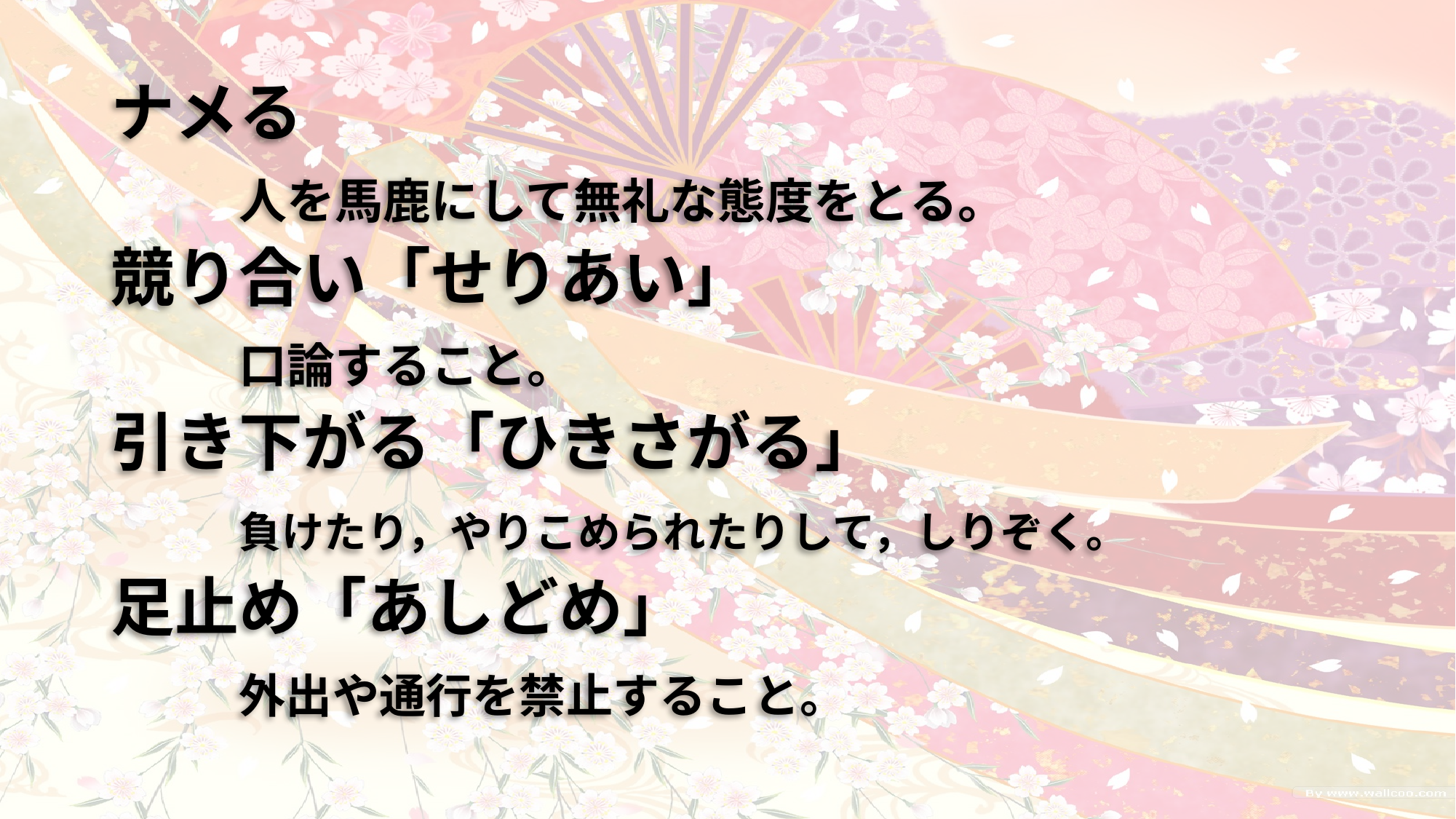

ナメる
　　人を馬鹿にして無礼な態度をとる。
競り合い「せりあい」
　　口論すること。
引き下がる「ひきさがる」
　　負けたり，やりこめられたりして，しりぞく。
足止め「あしどめ」
　　外出や通行を禁止すること。